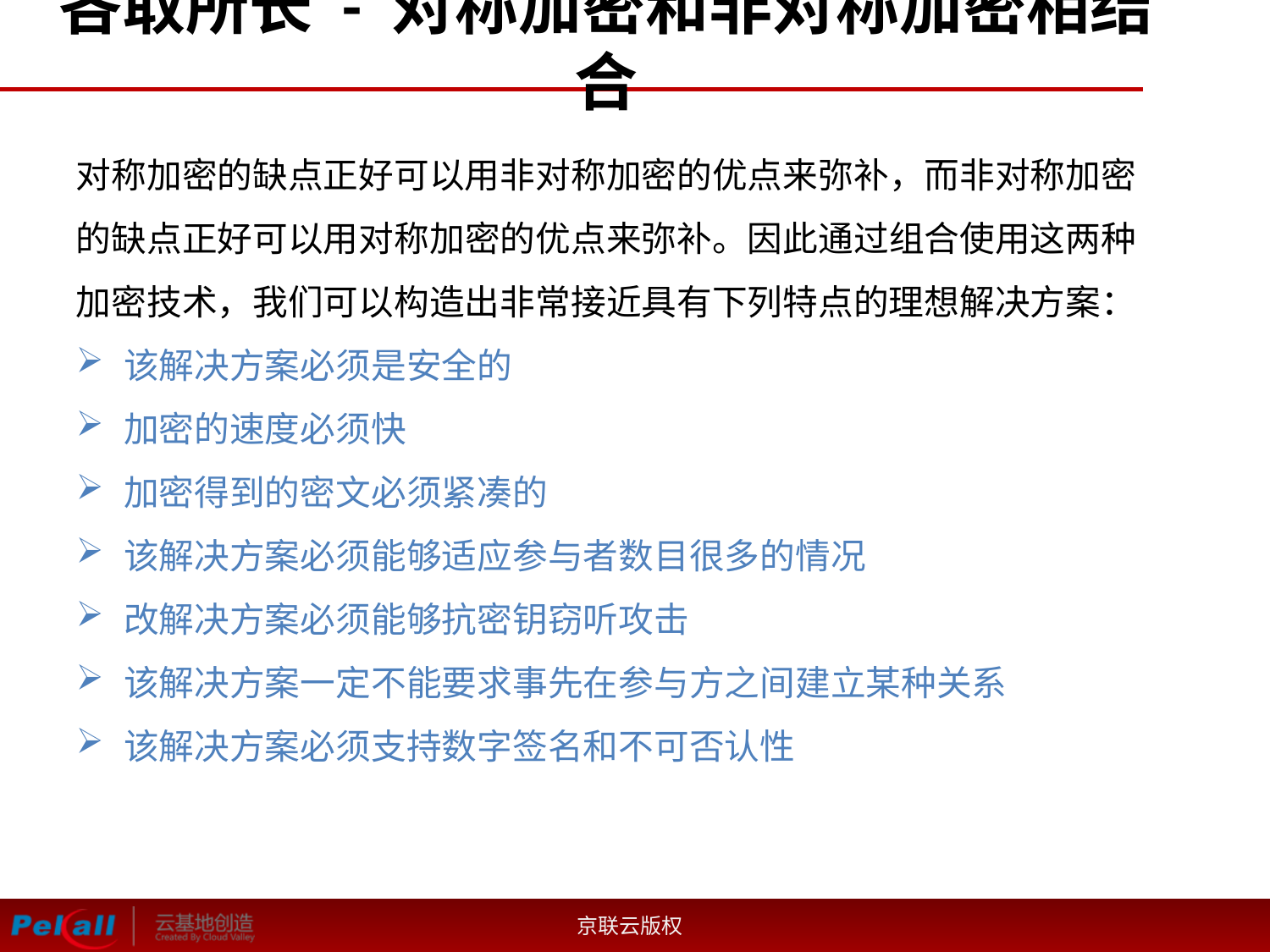

# 各取所长 - 对称加密和非对称加密相结合
对称加密的缺点正好可以用非对称加密的优点来弥补，而非对称加密的缺点正好可以用对称加密的优点来弥补。因此通过组合使用这两种加密技术，我们可以构造出非常接近具有下列特点的理想解决方案：
该解决方案必须是安全的
加密的速度必须快
加密得到的密文必须紧凑的
该解决方案必须能够适应参与者数目很多的情况
改解决方案必须能够抗密钥窃听攻击
该解决方案一定不能要求事先在参与方之间建立某种关系
该解决方案必须支持数字签名和不可否认性